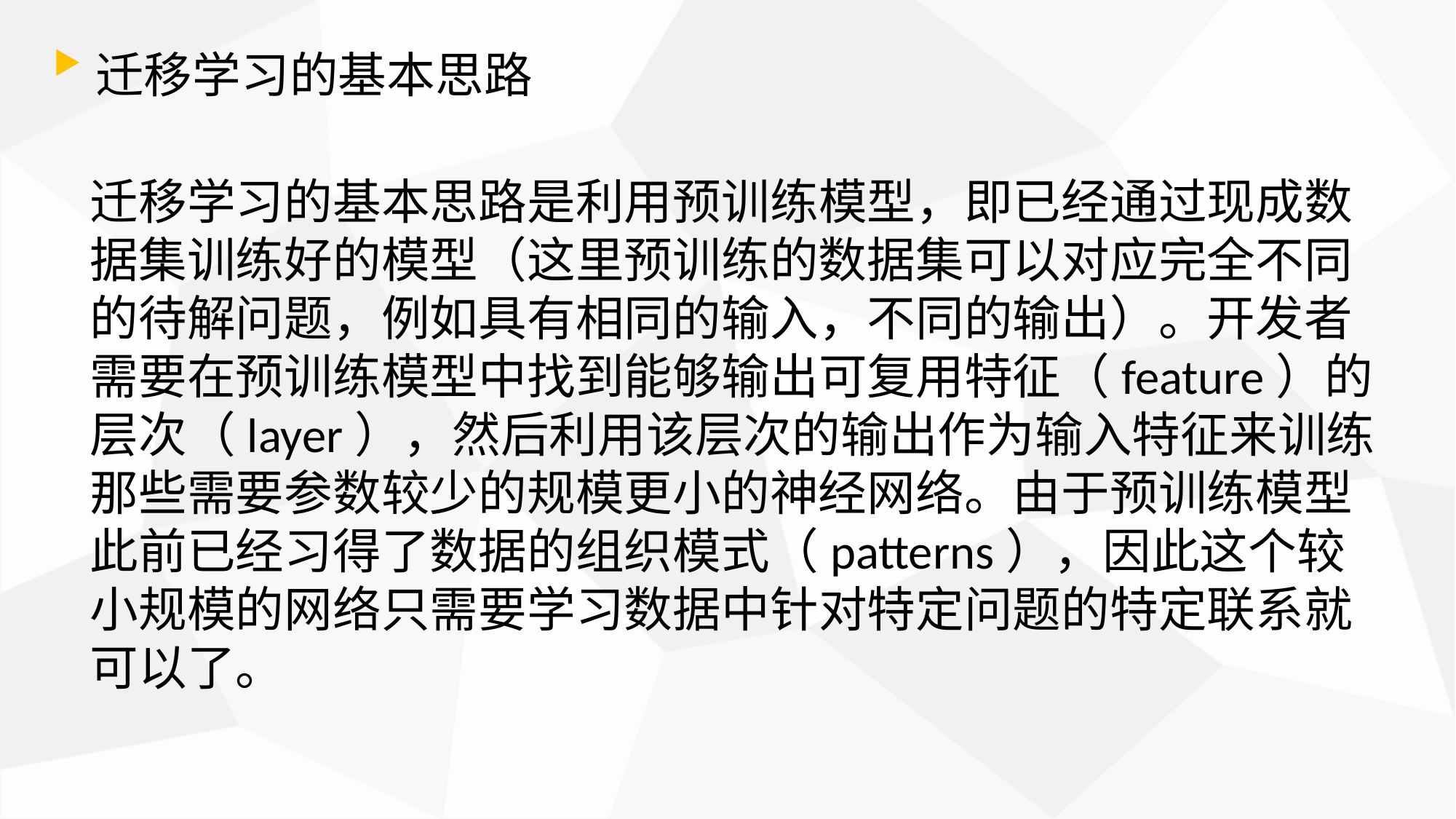

迁移学习的基本思路

迁移学习的基本思路是利用预训练模型，即已经通过现成数据集训练好的模型（这里预训练的数据集可以对应完全不同的待解问题，例如具有相同的输入，不同的输出）。开发者需要在预训练模型中找到能够输出可复用特征（feature）的层次（layer），然后利用该层次的输出作为输入特征来训练那些需要参数较少的规模更小的神经网络。由于预训练模型此前已经习得了数据的组织模式（patterns），因此这个较小规模的网络只需要学习数据中针对特定问题的特定联系就可以了。